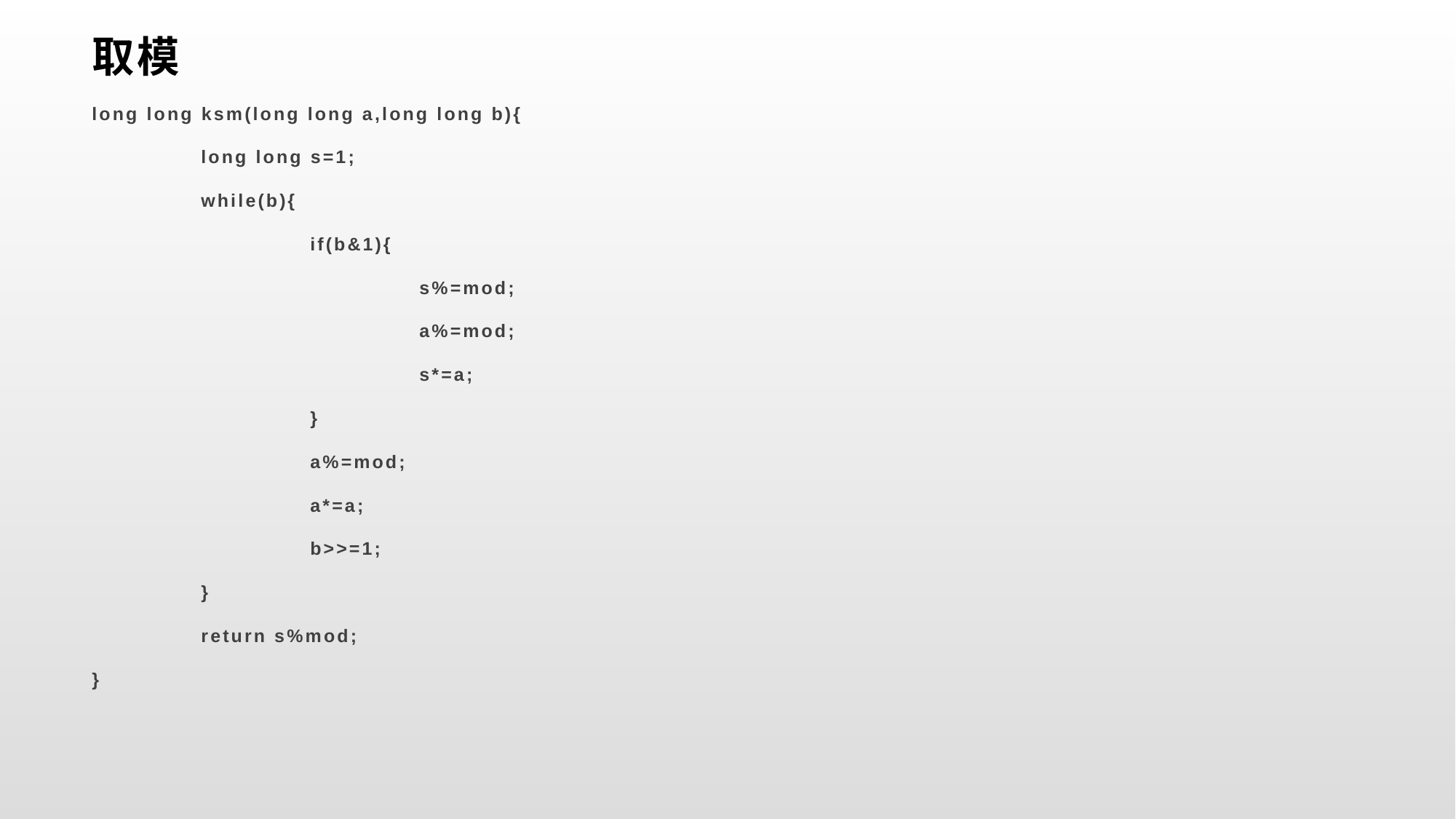

# 取模
long long ksm(long long a,long long b){
	long long s=1;
	while(b){
		if(b&1){
			s%=mod;
			a%=mod;
			s*=a;
		}
		a%=mod;
		a*=a;
		b>>=1;
	}
	return s%mod;
}